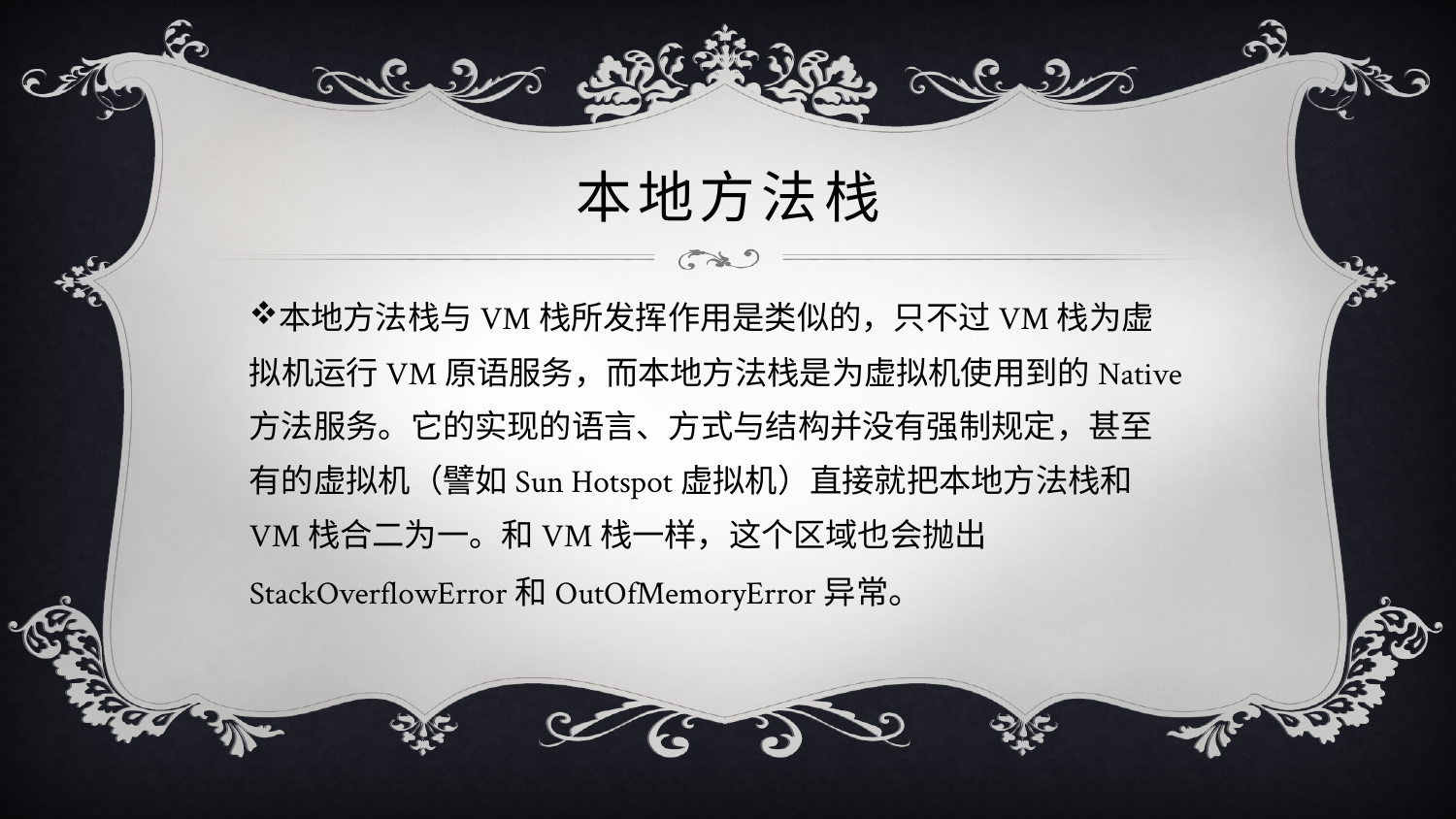

# 本地方法栈
本地方法栈与VM栈所发挥作用是类似的，只不过VM栈为虚拟机运行VM原语服务，而本地方法栈是为虚拟机使用到的Native方法服务。它的实现的语言、方式与结构并没有强制规定，甚至有的虚拟机（譬如Sun Hotspot虚拟机）直接就把本地方法栈和VM栈合二为一。和VM栈一样，这个区域也会抛出StackOverflowError和OutOfMemoryError异常。